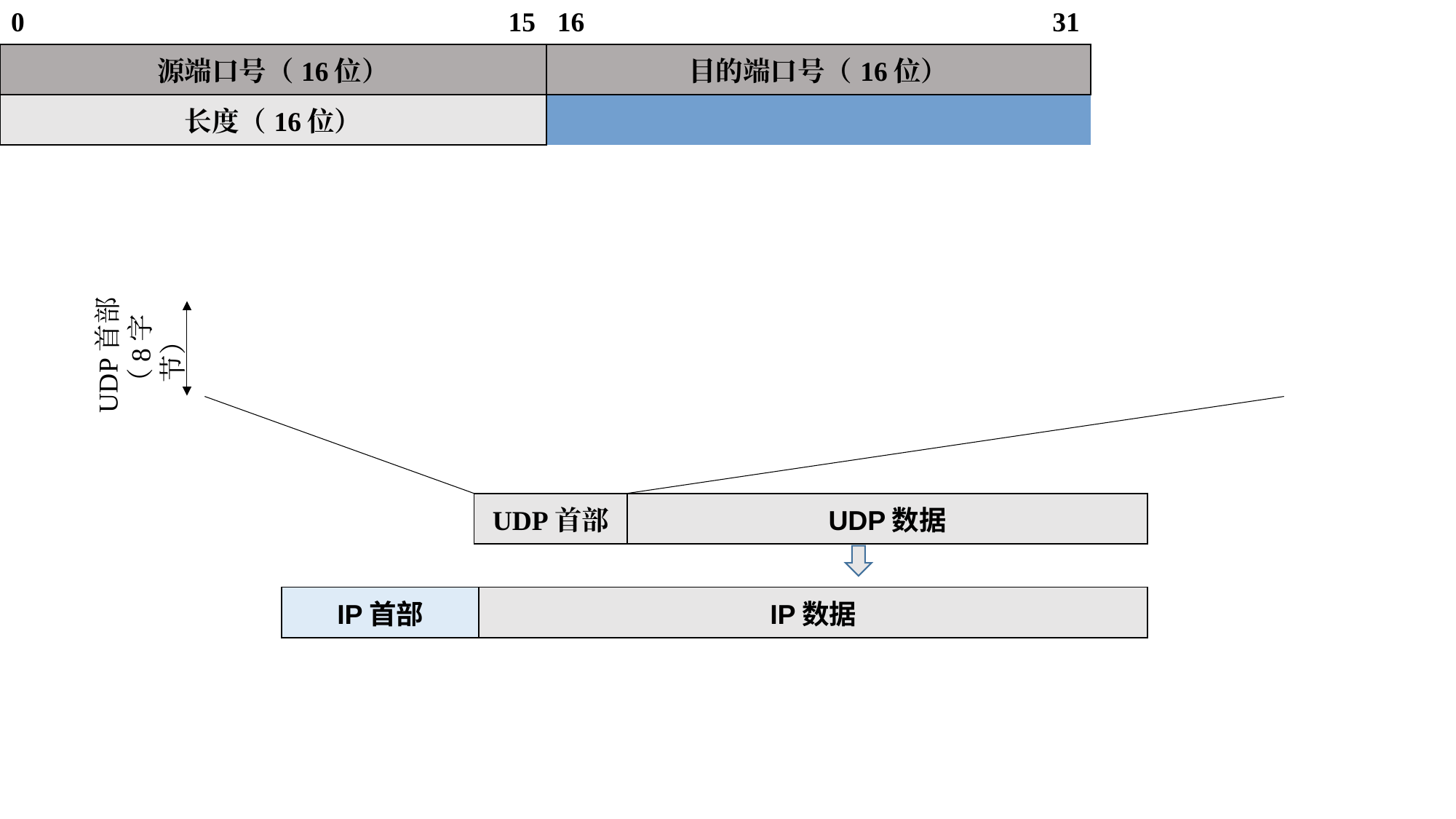

| 0 |  | 15 |  |  |  |  |  |  |  | 16 |  | 31 |
| --- | --- | --- | --- | --- | --- | --- | --- | --- | --- | --- | --- | --- |
| 源端口号（16位） |  |  |  |  |  |  |  |  |  | 目的端口号（16位） |  |  |
| 长度（16位） |  |  |  |  |  |  |  |  |  | 校验和（16位） |  |  |
UDP首部
（8字节）
| UDP首部 | UDP数据 |
| --- | --- |

| IP首部 | IP数据 |
| --- | --- |